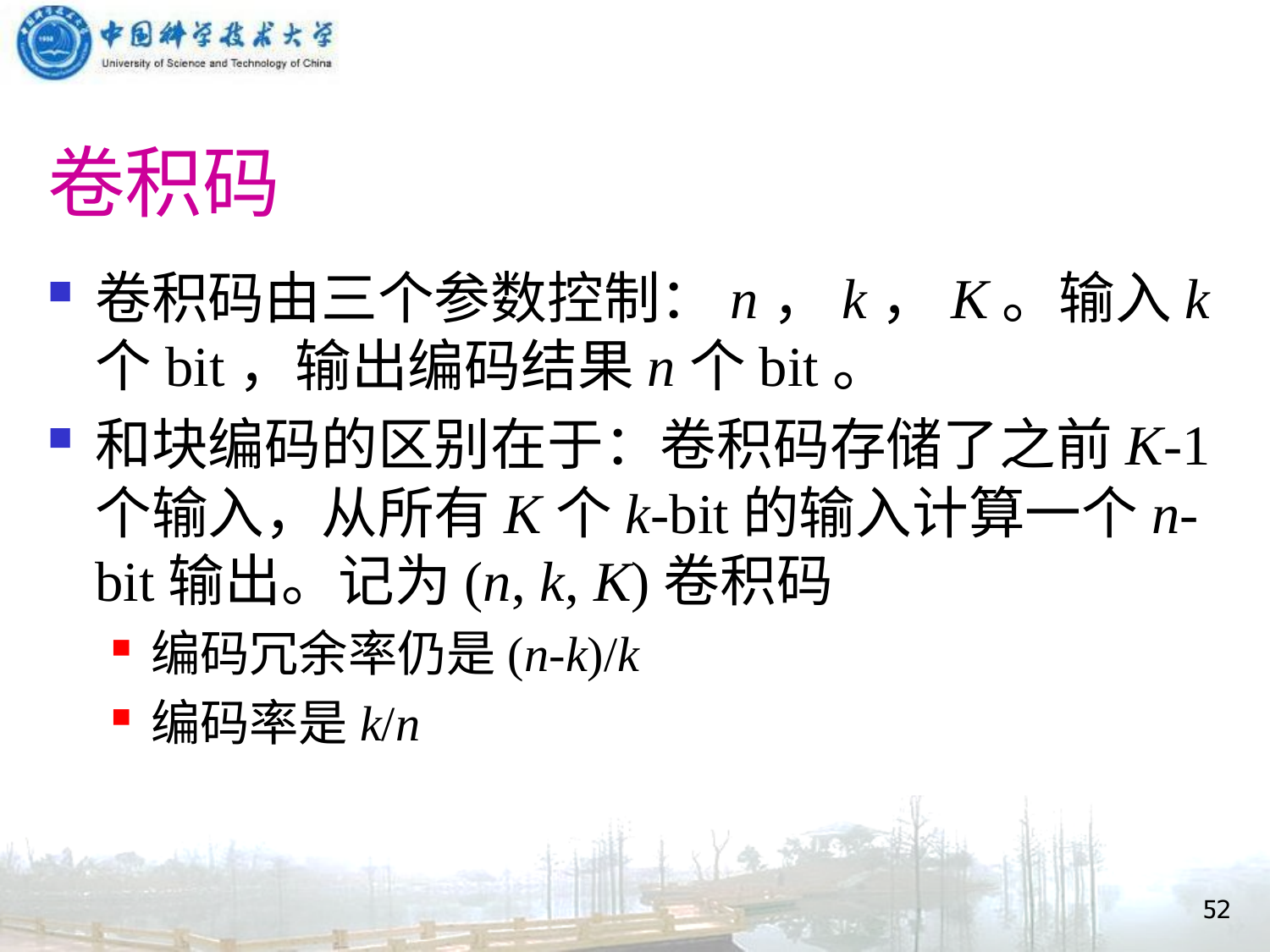

# 卷积码
卷积码由三个参数控制：n，k，K。输入k个bit，输出编码结果n个bit。
和块编码的区别在于：卷积码存储了之前K-1个输入，从所有K个k-bit的输入计算一个n-bit输出。记为(n, k, K)卷积码
编码冗余率仍是(n-k)/k
编码率是k/n
52